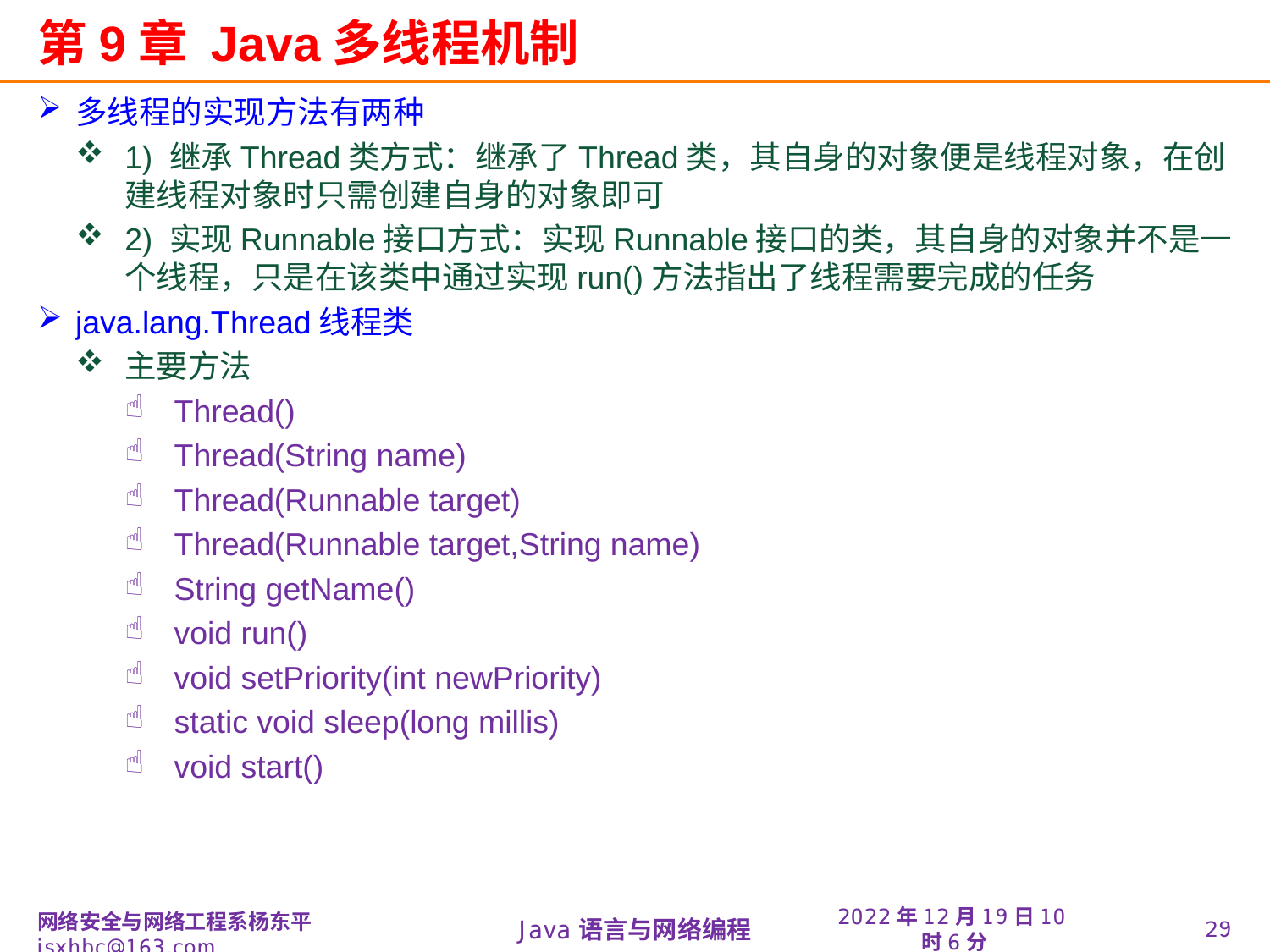

# 第9章 Java多线程机制
多线程的实现方法有两种
1) 继承Thread类方式：继承了Thread类，其自身的对象便是线程对象，在创建线程对象时只需创建自身的对象即可
2) 实现Runnable接口方式：实现Runnable接口的类，其自身的对象并不是一个线程，只是在该类中通过实现run()方法指出了线程需要完成的任务
java.lang.Thread线程类
主要方法
Thread()
Thread(String name)
Thread(Runnable target)
Thread(Runnable target,String name)
String getName()
void run()
void setPriority(int newPriority)
static void sleep(long millis)
void start()